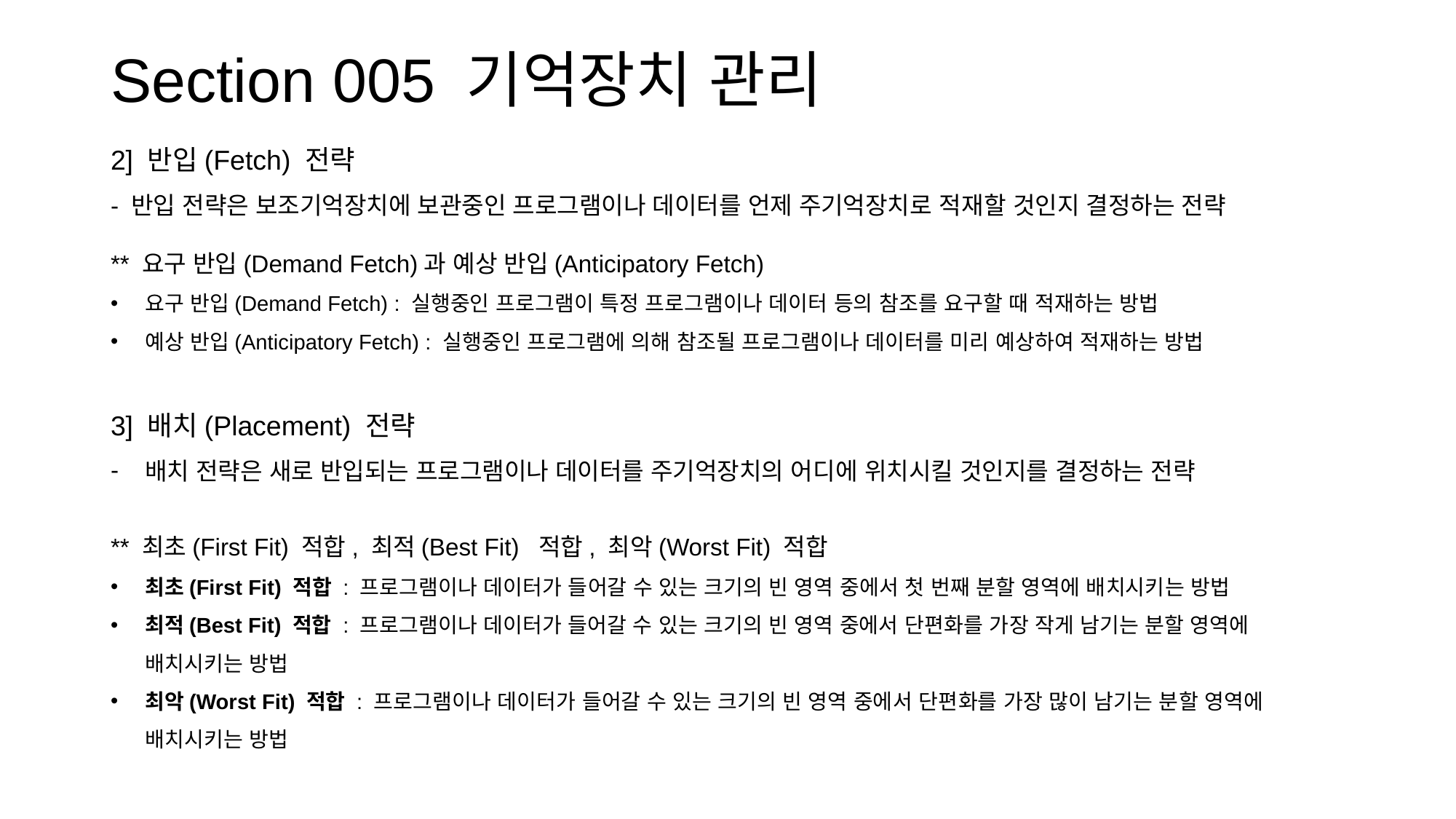

Section 005 기억장치 관리
2] 반입(Fetch) 전략
- 반입 전략은 보조기억장치에 보관중인 프로그램이나 데이터를 언제 주기억장치로 적재할 것인지 결정하는 전략
** 요구 반입(Demand Fetch)과 예상 반입(Anticipatory Fetch)
요구 반입(Demand Fetch) : 실행중인 프로그램이 특정 프로그램이나 데이터 등의 참조를 요구할 때 적재하는 방법
예상 반입(Anticipatory Fetch) : 실행중인 프로그램에 의해 참조될 프로그램이나 데이터를 미리 예상하여 적재하는 방법

3] 배치(Placement) 전략
배치 전략은 새로 반입되는 프로그램이나 데이터를 주기억장치의 어디에 위치시킬 것인지를 결정하는 전략

** 최초(First Fit) 적합, 최적(Best Fit)  적합, 최악(Worst Fit) 적합
최초(First Fit) 적합 : 프로그램이나 데이터가 들어갈 수 있는 크기의 빈 영역 중에서 첫 번째 분할 영역에 배치시키는 방법
최적(Best Fit) 적합 : 프로그램이나 데이터가 들어갈 수 있는 크기의 빈 영역 중에서 단편화를 가장 작게 남기는 분할 영역에 배치시키는 방법
최악(Worst Fit) 적합 : 프로그램이나 데이터가 들어갈 수 있는 크기의 빈 영역 중에서 단편화를 가장 많이 남기는 분할 영역에 배치시키는 방법